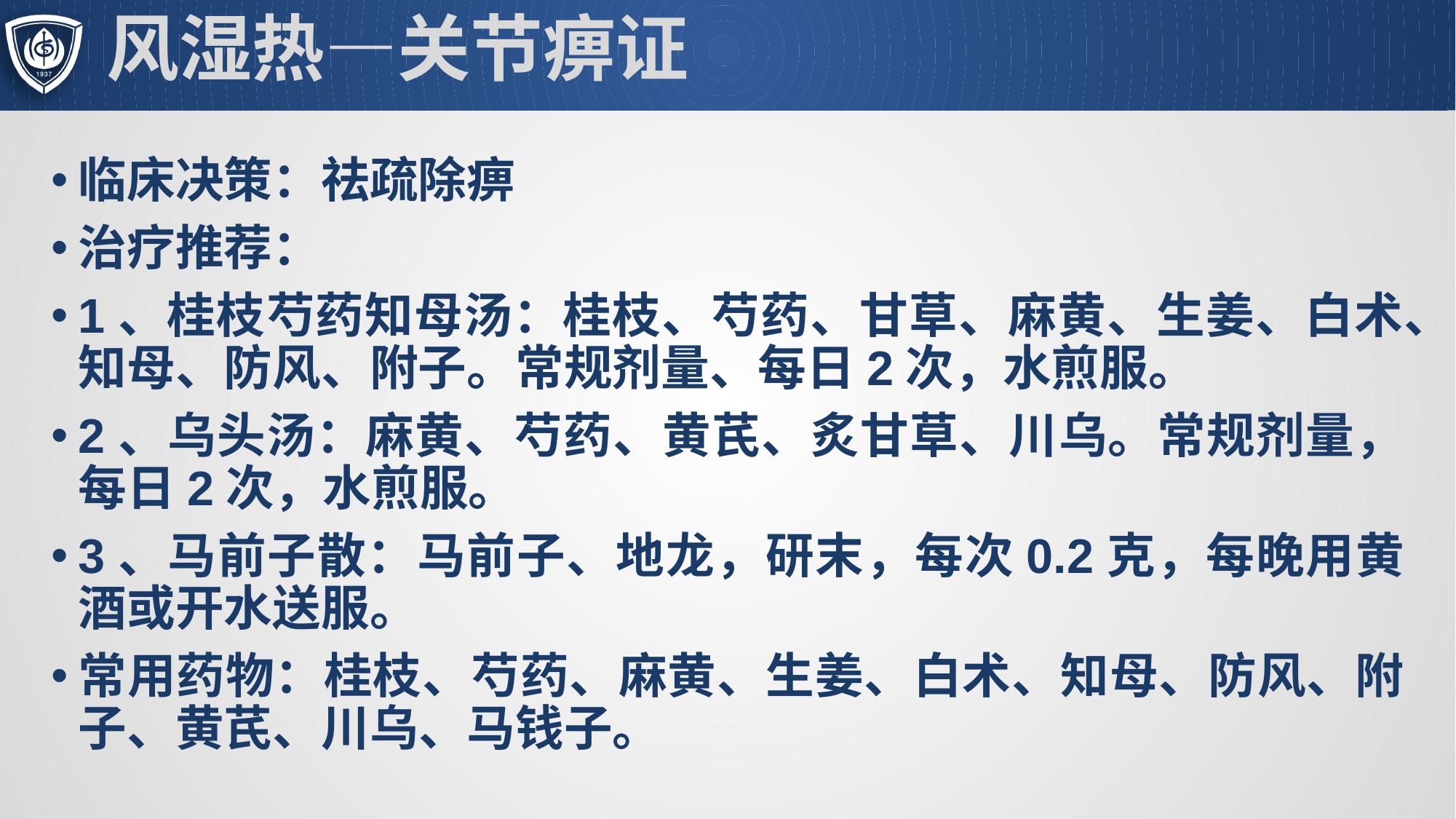

# 风湿热—关节痹证
临床决策：祛疏除痹
治疗推荐：
1、桂枝芍药知母汤：桂枝、芍药、甘草、麻黄、生姜、白术、知母、防风、附子。常规剂量、每日2次，水煎服。
2、乌头汤：麻黄、芍药、黄芪、炙甘草、川乌。常规剂量，每日2次，水煎服。
3、马前子散：马前子、地龙，研末，每次0.2克，每晚用黄酒或开水送服。
常用药物：桂枝、芍药、麻黄、生姜、白术、知母、防风、附子、黄芪、川乌、马钱子。